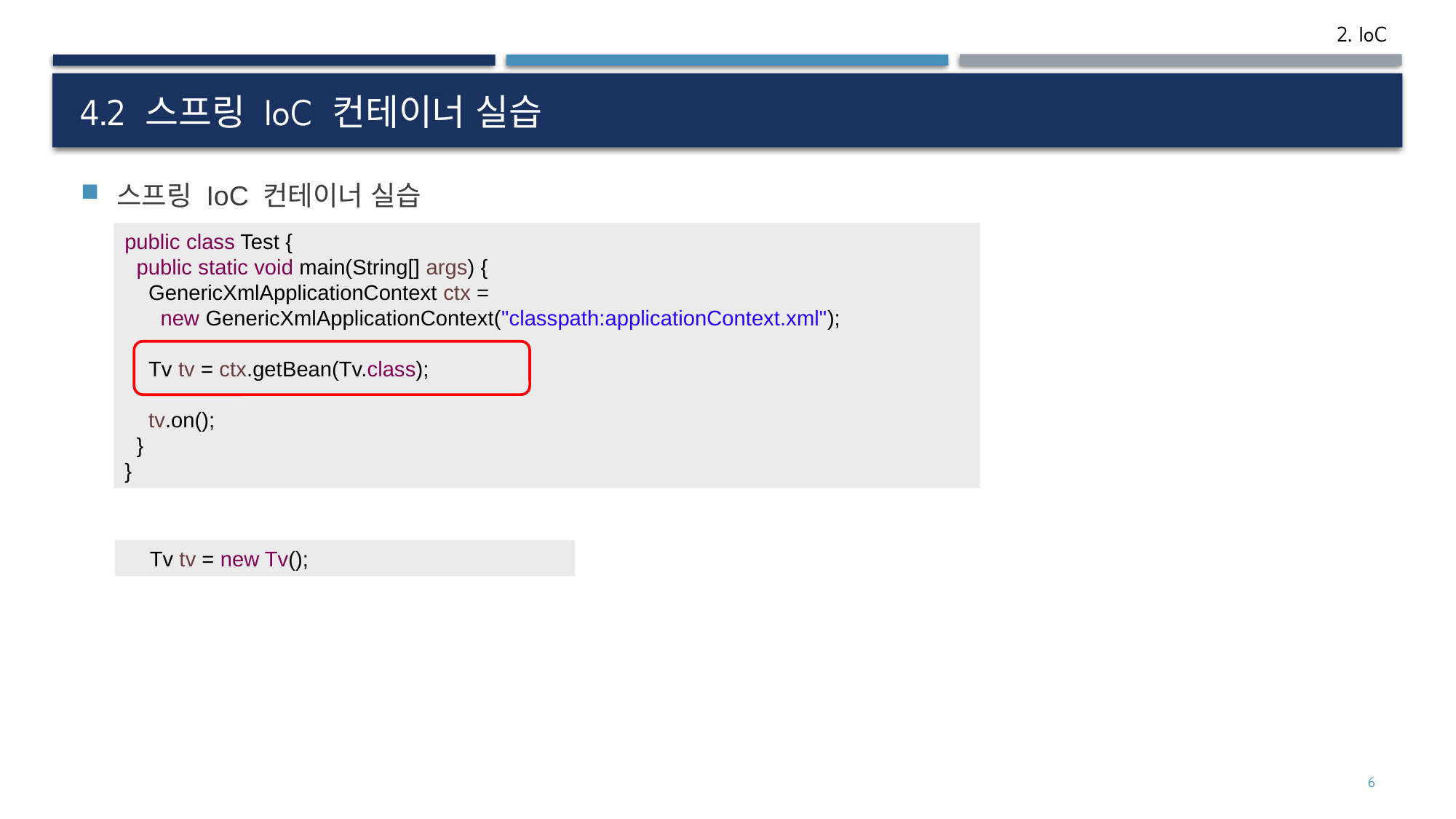

# 4.2 스프링 IoC 컨테이너 실습
스프링 IoC 컨테이너 실습
public class Test {
  public static void main(String[] args) {
    GenericXmlApplicationContext ctx =
      new GenericXmlApplicationContext("classpath:applicationContext.xml");

    Tv tv = ctx.getBean(Tv.class);

    tv.on();
  }
}

    Tv tv = new Tv();
6